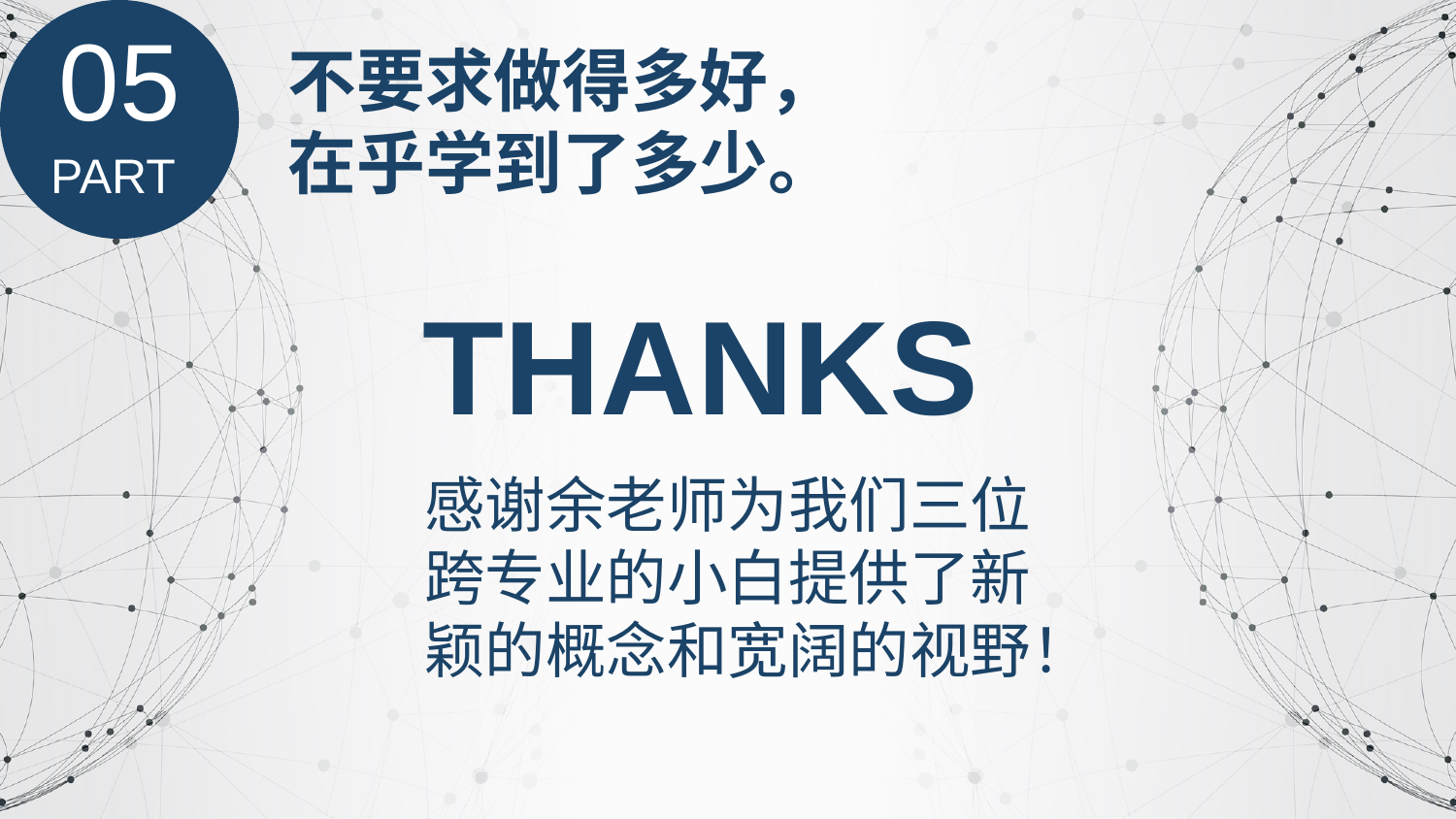

不要求做得多好，
在乎学到了多少。
05
PART
THANKS
感谢余老师为我们三位跨专业的小白提供了新颖的概念和宽阔的视野！